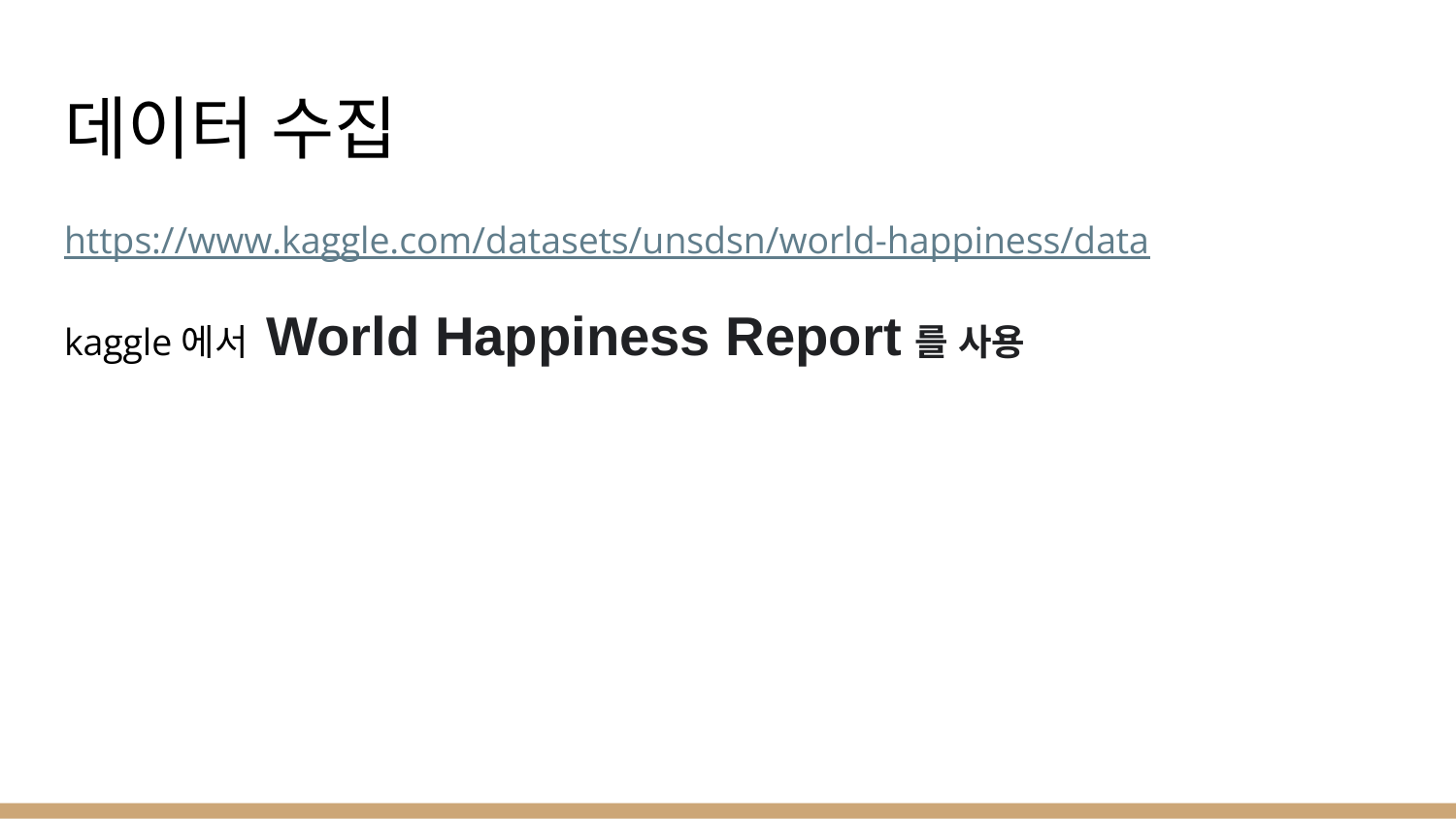

# 데이터 수집
https://www.kaggle.com/datasets/unsdsn/world-happiness/data
kaggle에서 World Happiness Report를 사용